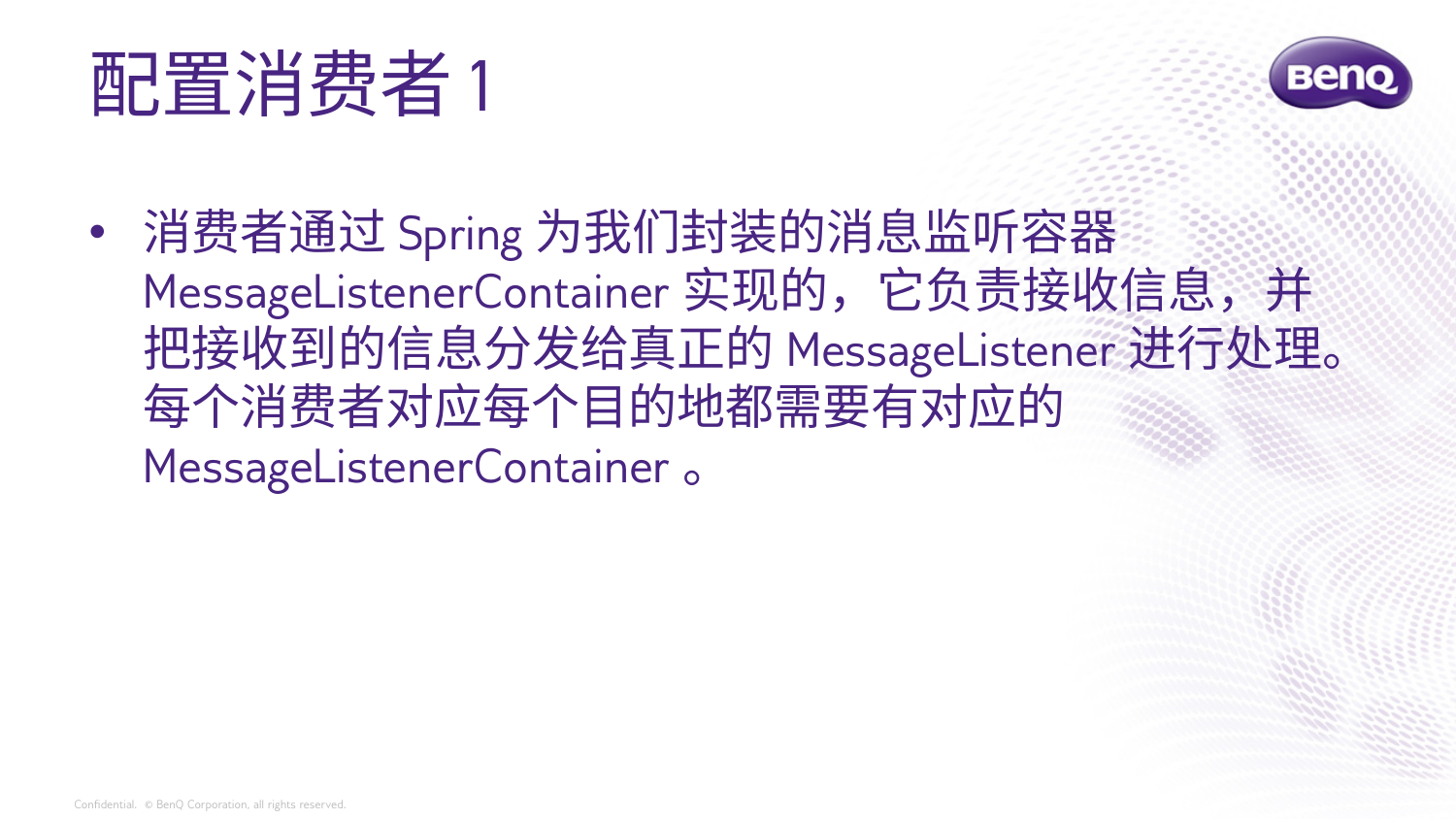

配置消费者1
消费者通过Spring为我们封装的消息监听容器MessageListenerContainer实现的，它负责接收信息，并把接收到的信息分发给真正的MessageListener进行处理。每个消费者对应每个目的地都需要有对应的MessageListenerContainer。